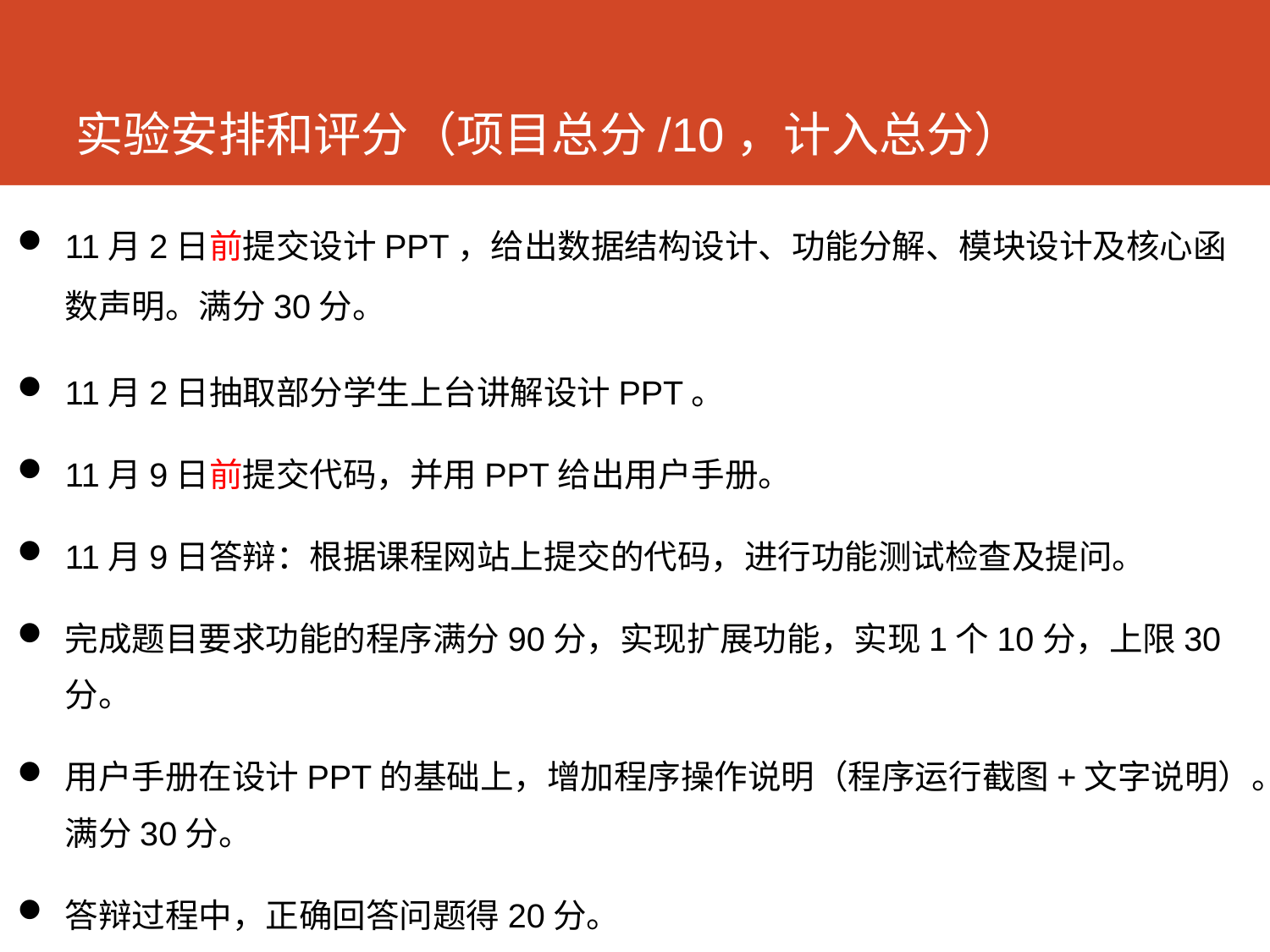

# 实验安排和评分（项目总分/10，计入总分）
11月2日前提交设计PPT，给出数据结构设计、功能分解、模块设计及核心函数声明。满分30分。
11月2日抽取部分学生上台讲解设计PPT。
11月9日前提交代码，并用PPT给出用户手册。
11月9日答辩：根据课程网站上提交的代码，进行功能测试检查及提问。
完成题目要求功能的程序满分90分，实现扩展功能，实现1个10分，上限30分。
用户手册在设计PPT的基础上，增加程序操作说明（程序运行截图+文字说明）。满分30分。
答辩过程中，正确回答问题得20分。